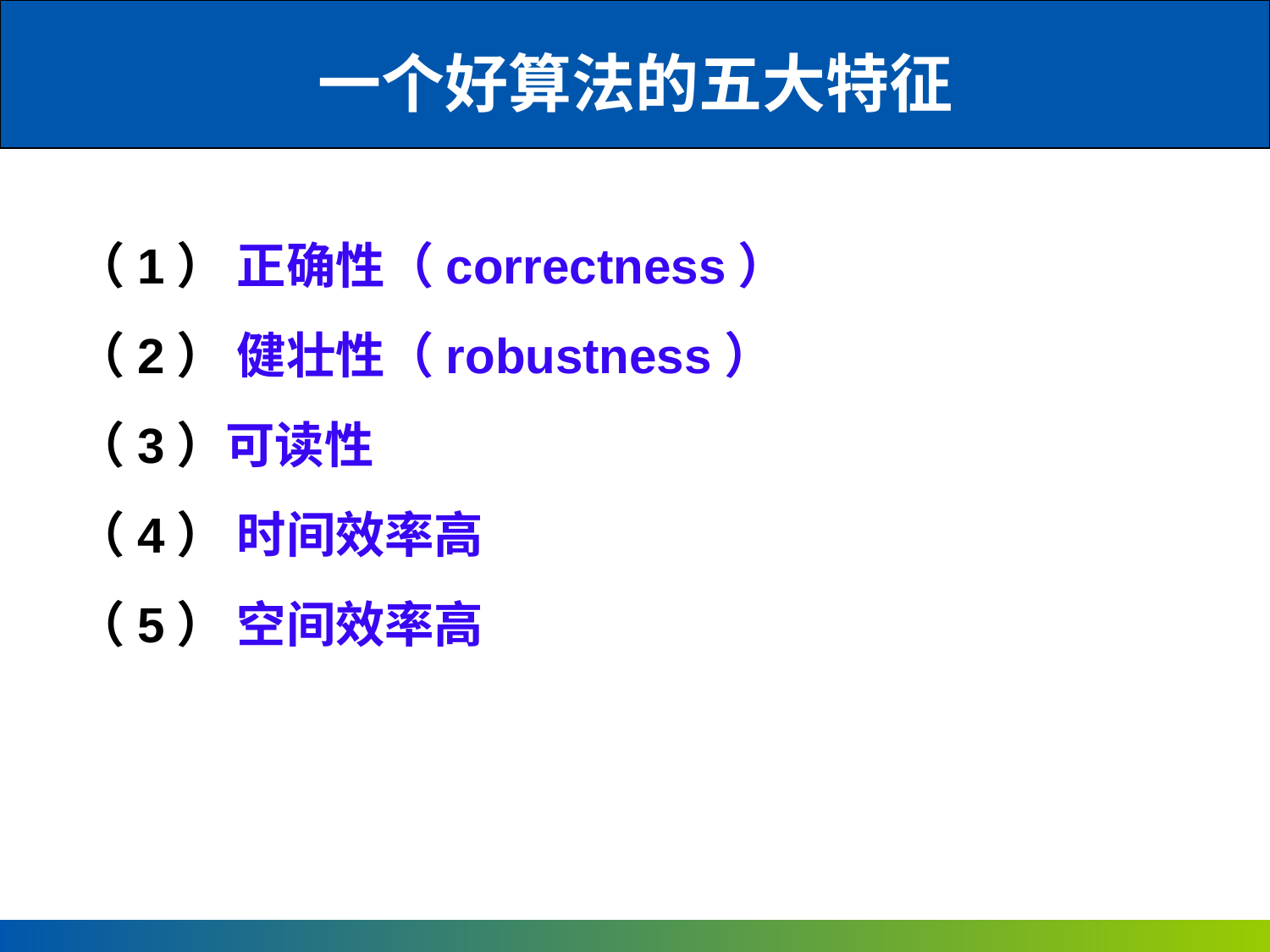

一个好算法的五大特征
（1） 正确性（correctness）
（2） 健壮性（robustness）
（3）可读性
（4） 时间效率高
（5） 空间效率高